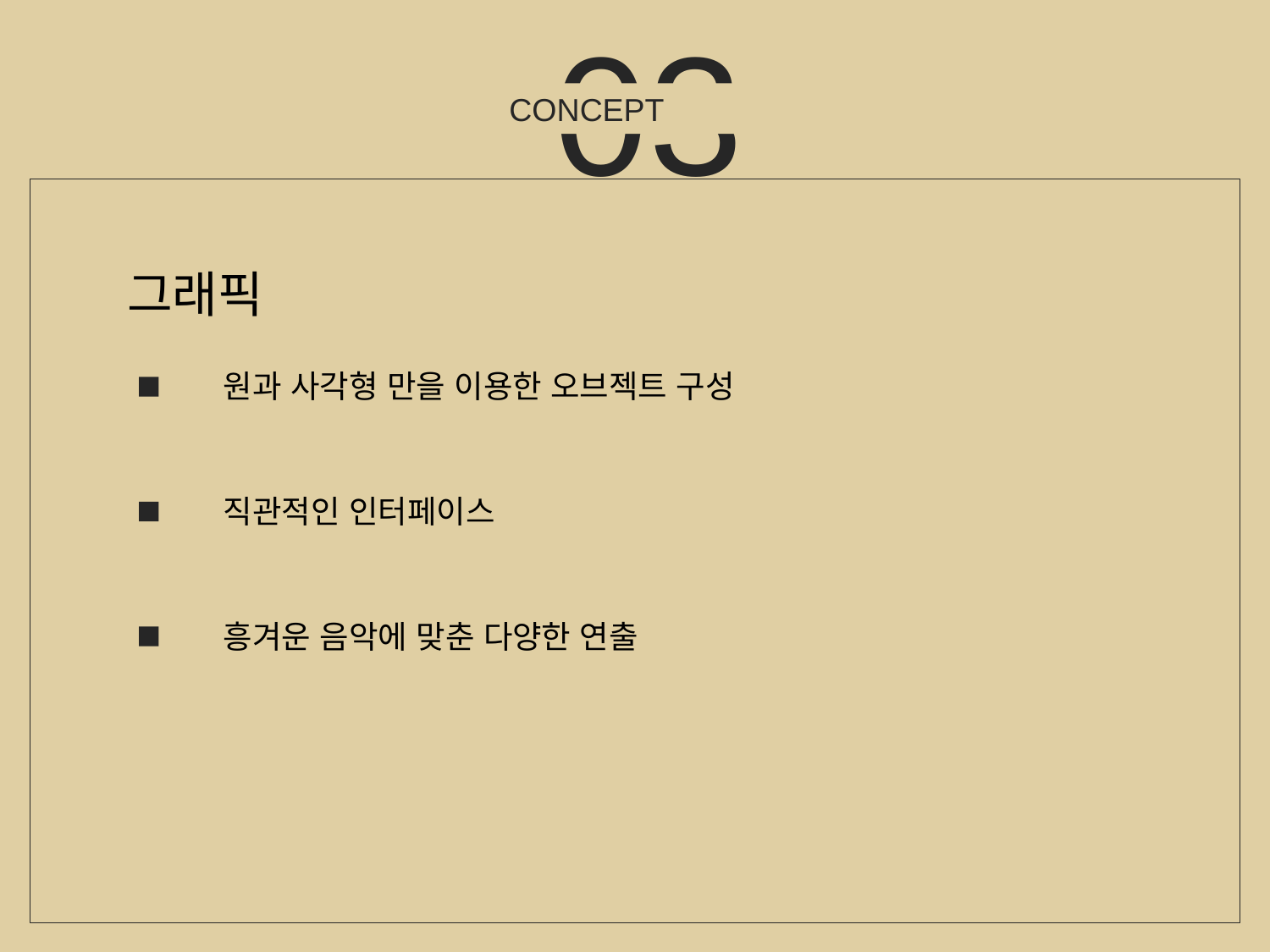

03
CONCEPT

그래픽
원과 사각형 만을 이용한 오브젝트 구성

직관적인 인터페이스

흥겨운 음악에 맞춘 다양한 연출